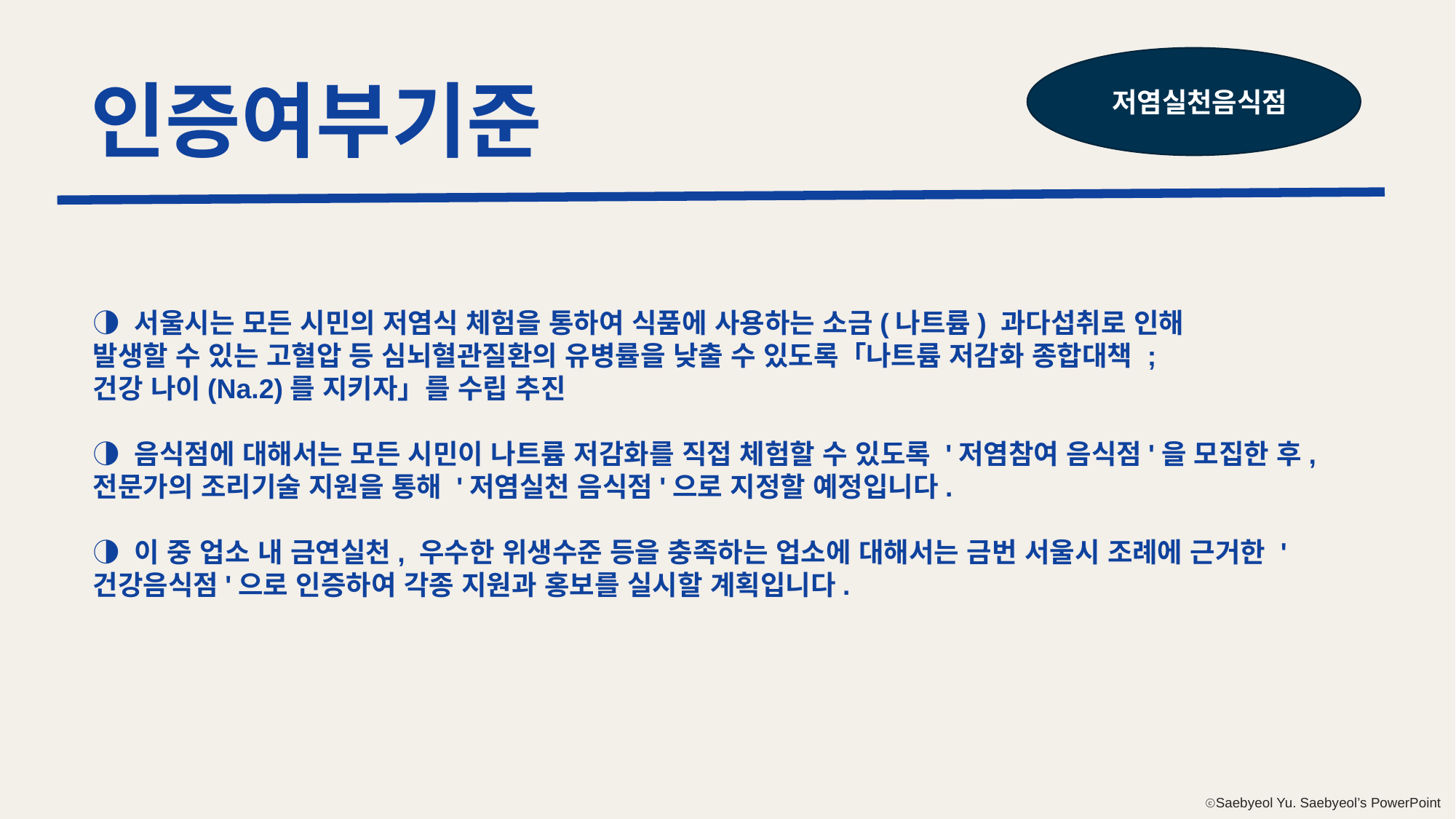

저염실천음식점
인증여부기준
◑ 서울시는 모든 시민의 저염식 체험을 통하여 식품에 사용하는 소금(나트륨) 과다섭취로 인해
발생할 수 있는 고혈압 등 심뇌혈관질환의 유병률을 낮출 수 있도록「나트륨 저감화 종합대책 ;
건강 나이(Na.2)를 지키자」를 수립 추진

◑ 음식점에 대해서는 모든 시민이 나트륨 저감화를 직접 체험할 수 있도록 '저염참여 음식점'을 모집한 후, 전문가의 조리기술 지원을 통해 '저염실천 음식점'으로 지정할 예정입니다.

◑ 이 중 업소 내 금연실천, 우수한 위생수준 등을 충족하는 업소에 대해서는 금번 서울시 조례에 근거한 '건강음식점'으로 인증하여 각종 지원과 홍보를 실시할 계획입니다.